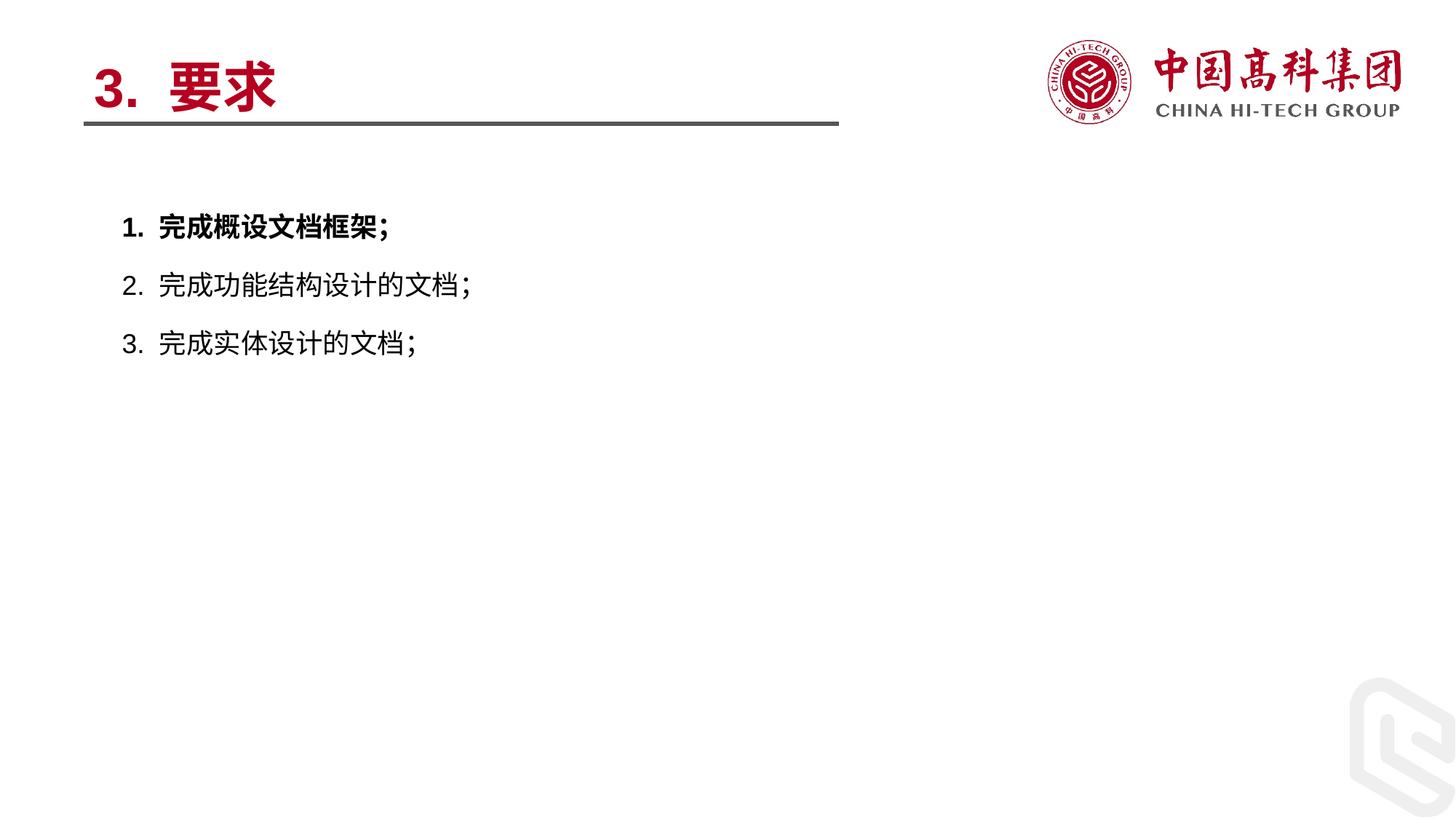

3. 要求
1. 完成概设文档框架；
2. 完成功能结构设计的文档；
3. 完成实体设计的文档；